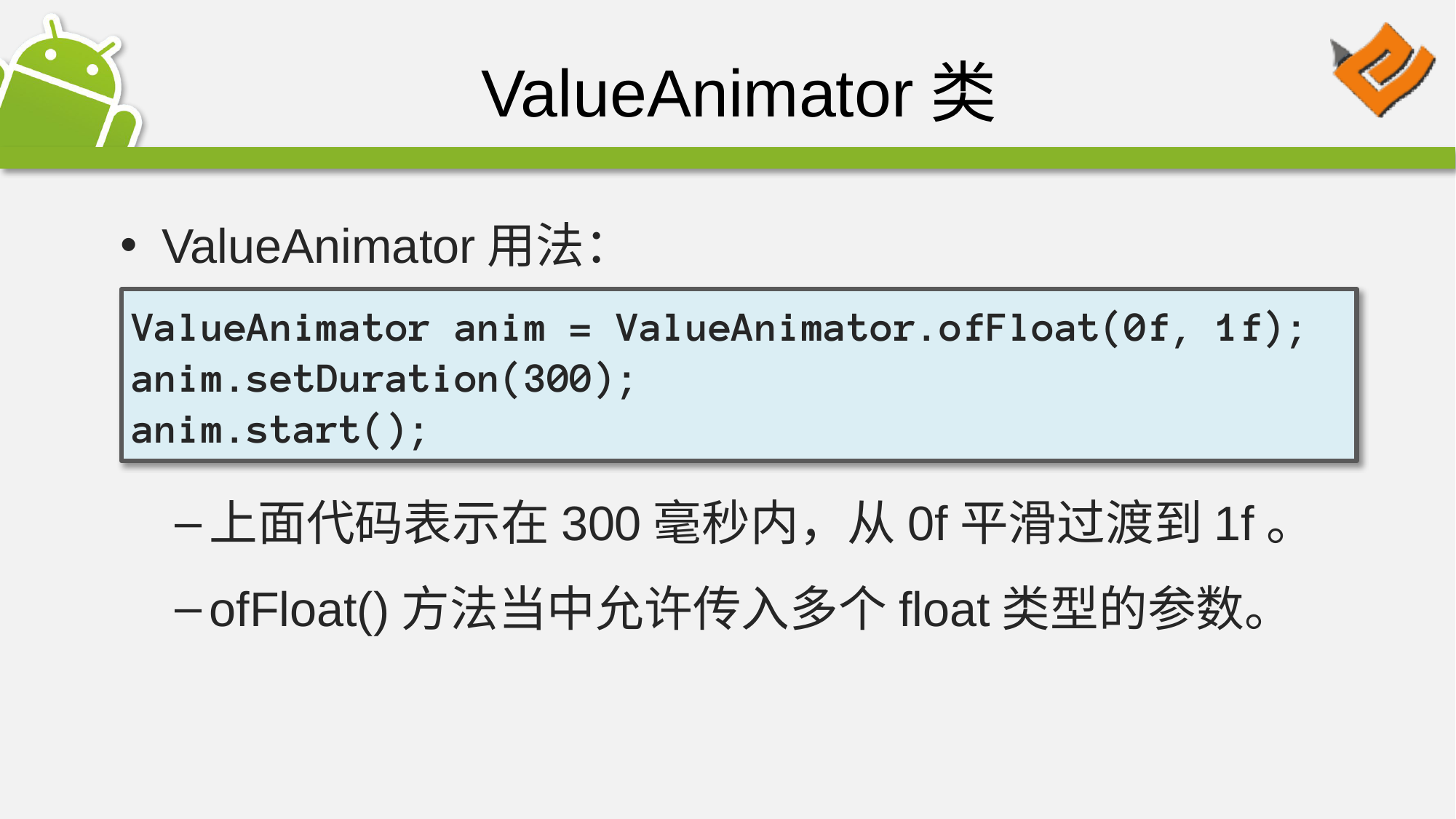

# ValueAnimator类
ValueAnimator用法：
ValueAnimator anim = ValueAnimator.ofFloat(0f, 1f);
anim.setDuration(300);
anim.start();
上面代码表示在300毫秒内，从0f平滑过渡到1f。
ofFloat()方法当中允许传入多个float类型的参数。